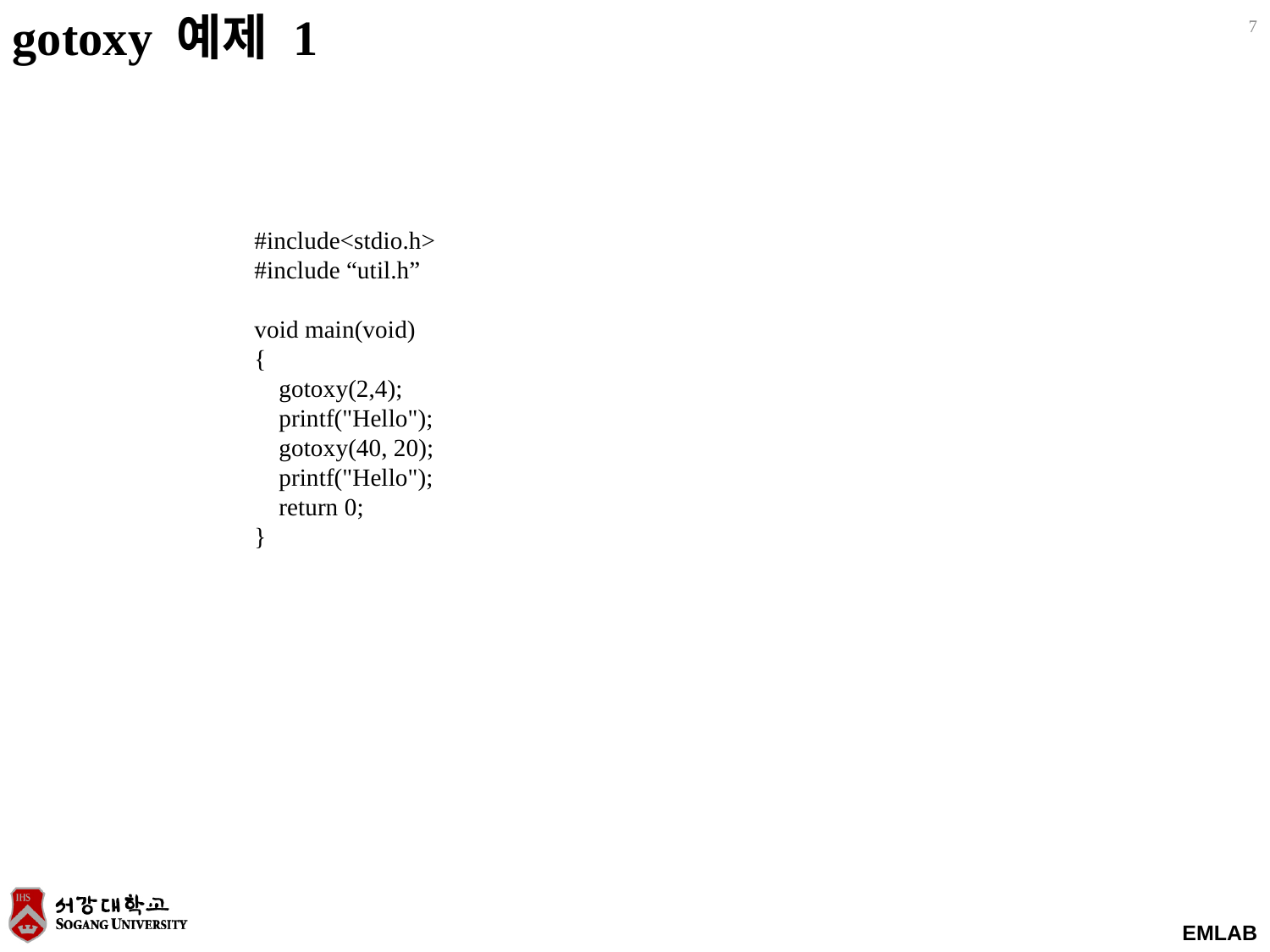

gotoxy 예제 1
7
#include<stdio.h>
#include “util.h”

void main(void)
{
    gotoxy(2,4);
    printf("Hello");
    gotoxy(40, 20);
    printf("Hello");
    return 0;
}